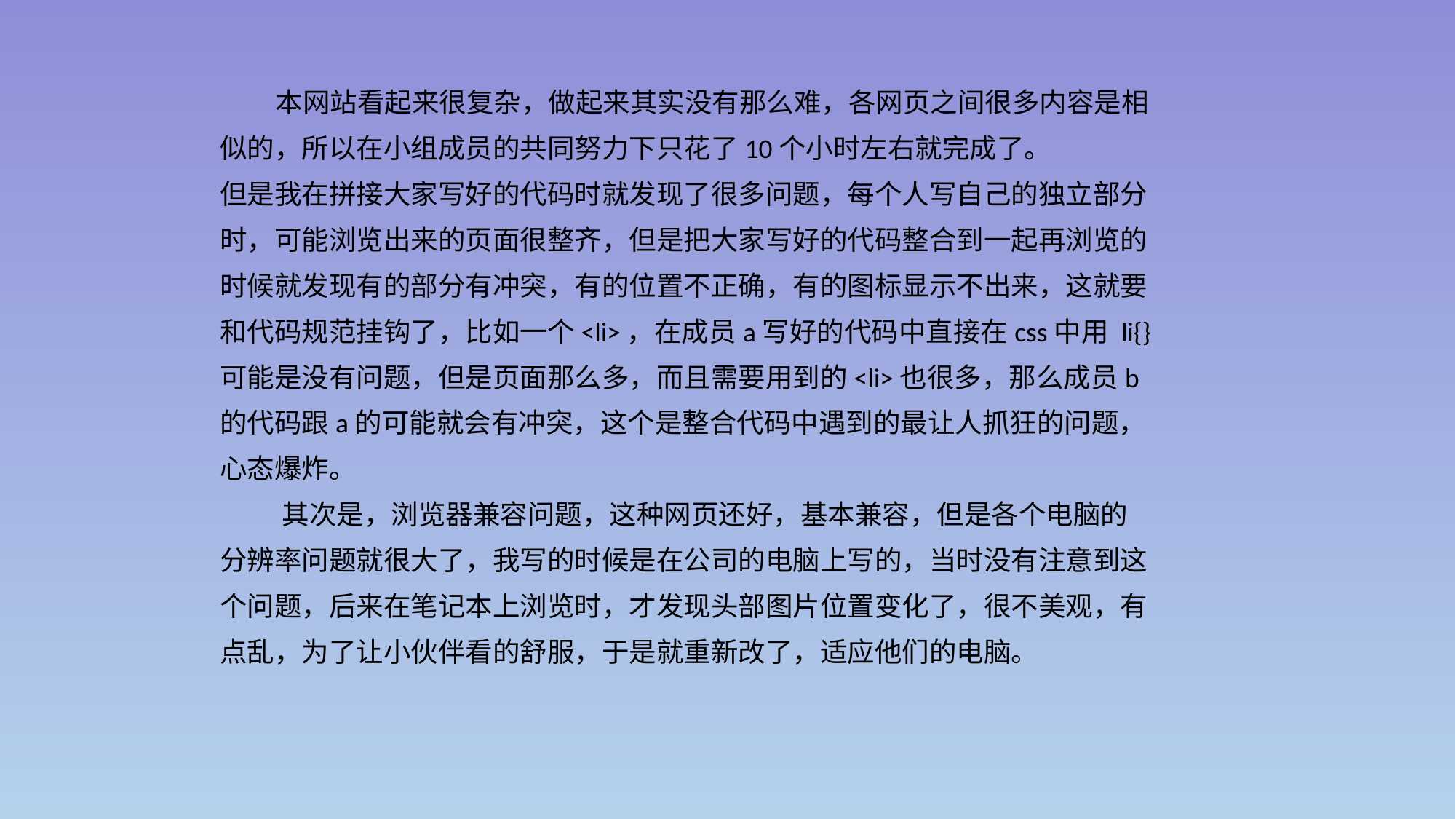

本网站看起来很复杂，做起来其实没有那么难，各网页之间很多内容是相似的，所以在小组成员的共同努力下只花了10个小时左右就完成了。
但是我在拼接大家写好的代码时就发现了很多问题，每个人写自己的独立部分时，可能浏览出来的页面很整齐，但是把大家写好的代码整合到一起再浏览的时候就发现有的部分有冲突，有的位置不正确，有的图标显示不出来，这就要和代码规范挂钩了，比如一个<li>，在成员a写好的代码中直接在css中用 li{} 可能是没有问题，但是页面那么多，而且需要用到的<li>也很多，那么成员b的代码跟a的可能就会有冲突，这个是整合代码中遇到的最让人抓狂的问题，心态爆炸。
         其次是，浏览器兼容问题，这种网页还好，基本兼容，但是各个电脑的分辨率问题就很大了，我写的时候是在公司的电脑上写的，当时没有注意到这个问题，后来在笔记本上浏览时，才发现头部图片位置变化了，很不美观，有点乱，为了让小伙伴看的舒服，于是就重新改了，适应他们的电脑。